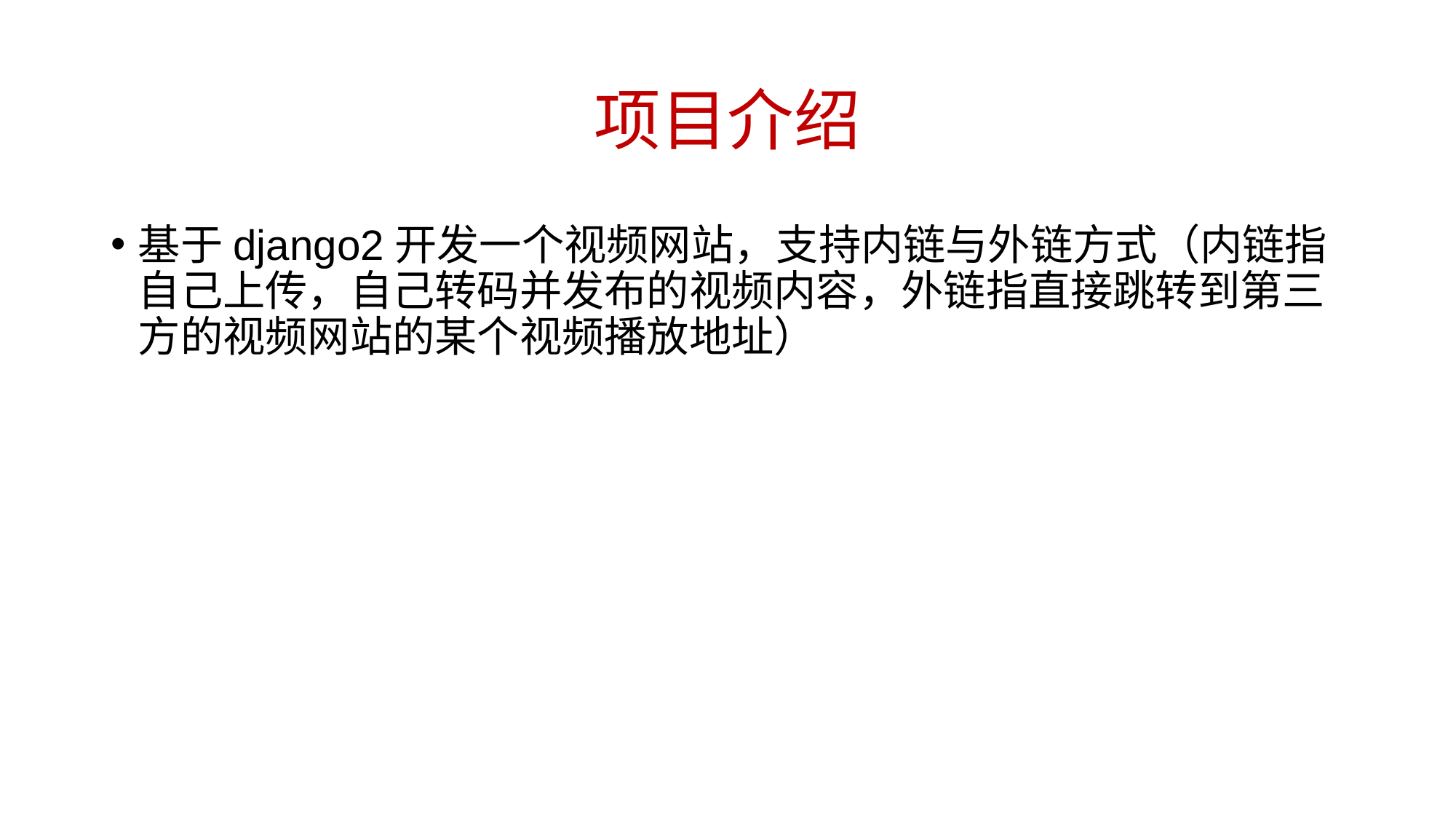

# 项目介绍
基于django2开发一个视频网站，支持内链与外链方式（内链指自己上传，自己转码并发布的视频内容，外链指直接跳转到第三方的视频网站的某个视频播放地址）